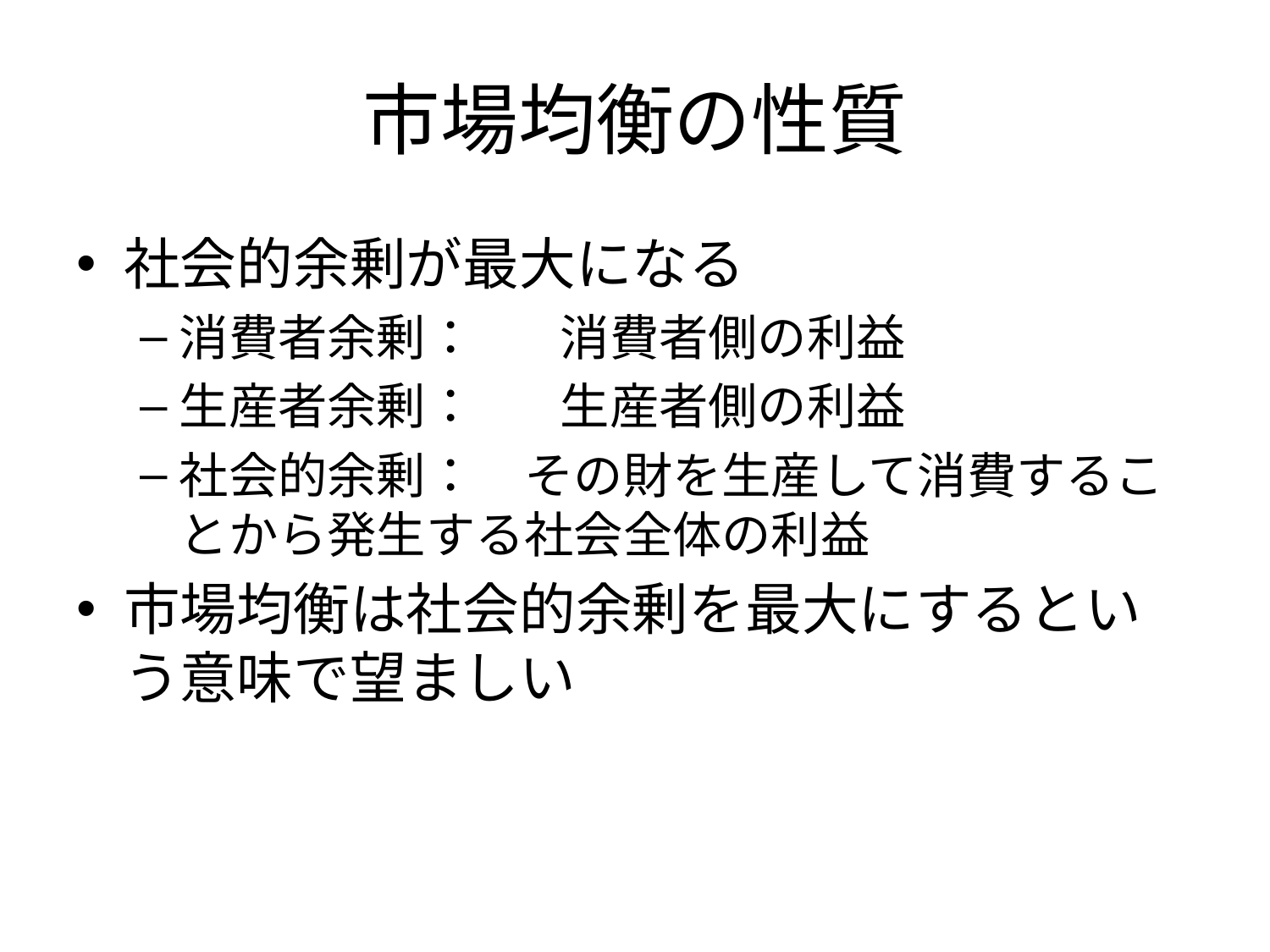

# 市場均衡の性質
社会的余剰が最大になる
消費者余剰：	消費者側の利益
生産者余剰：	生産者側の利益
社会的余剰：　その財を生産して消費することから発生する社会全体の利益
市場均衡は社会的余剰を最大にするという意味で望ましい